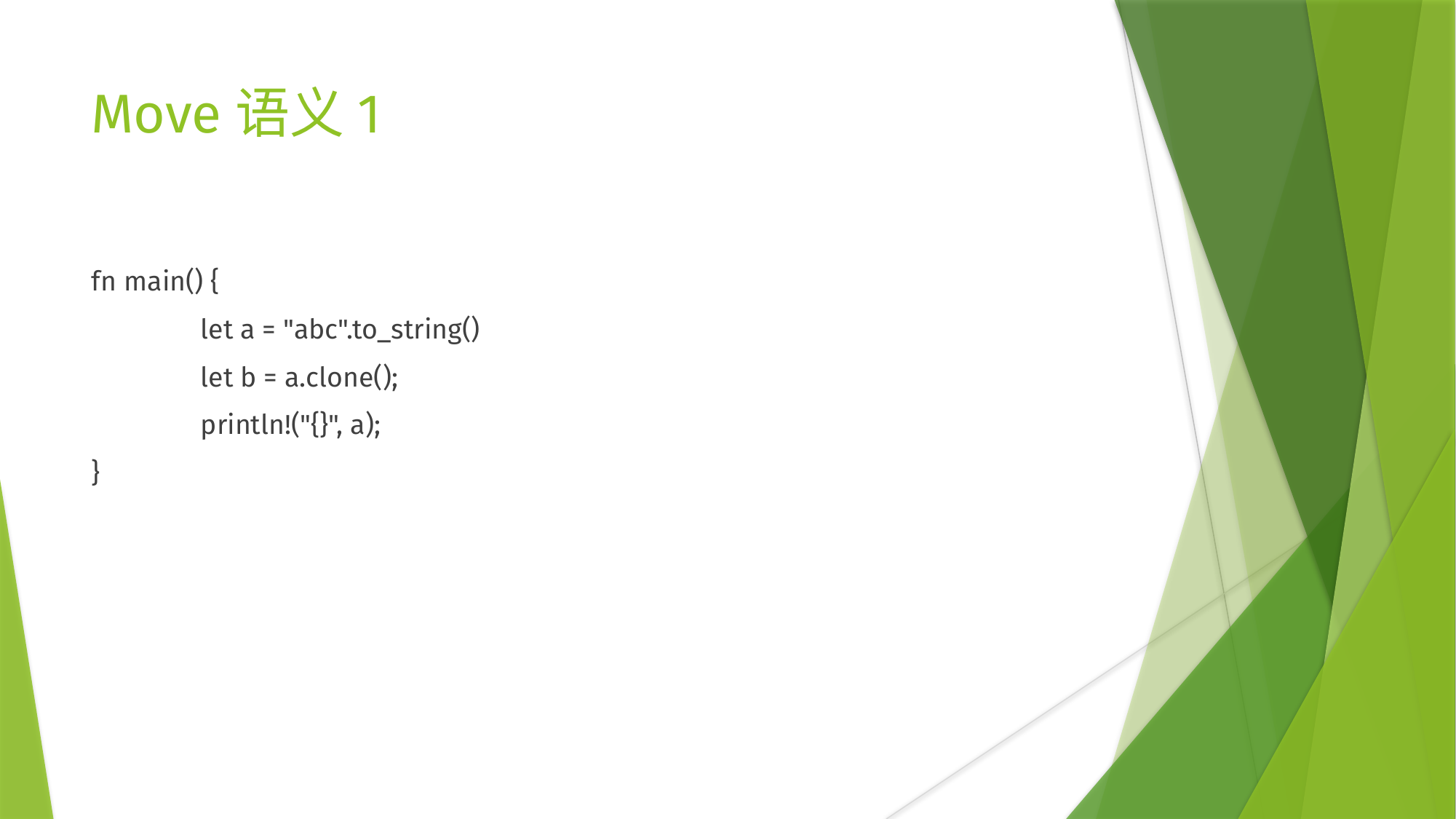

Move语义1
fn main() {
	let a = "abc".to_string()
	let b = a.clone();
	println!("{}", a);
}